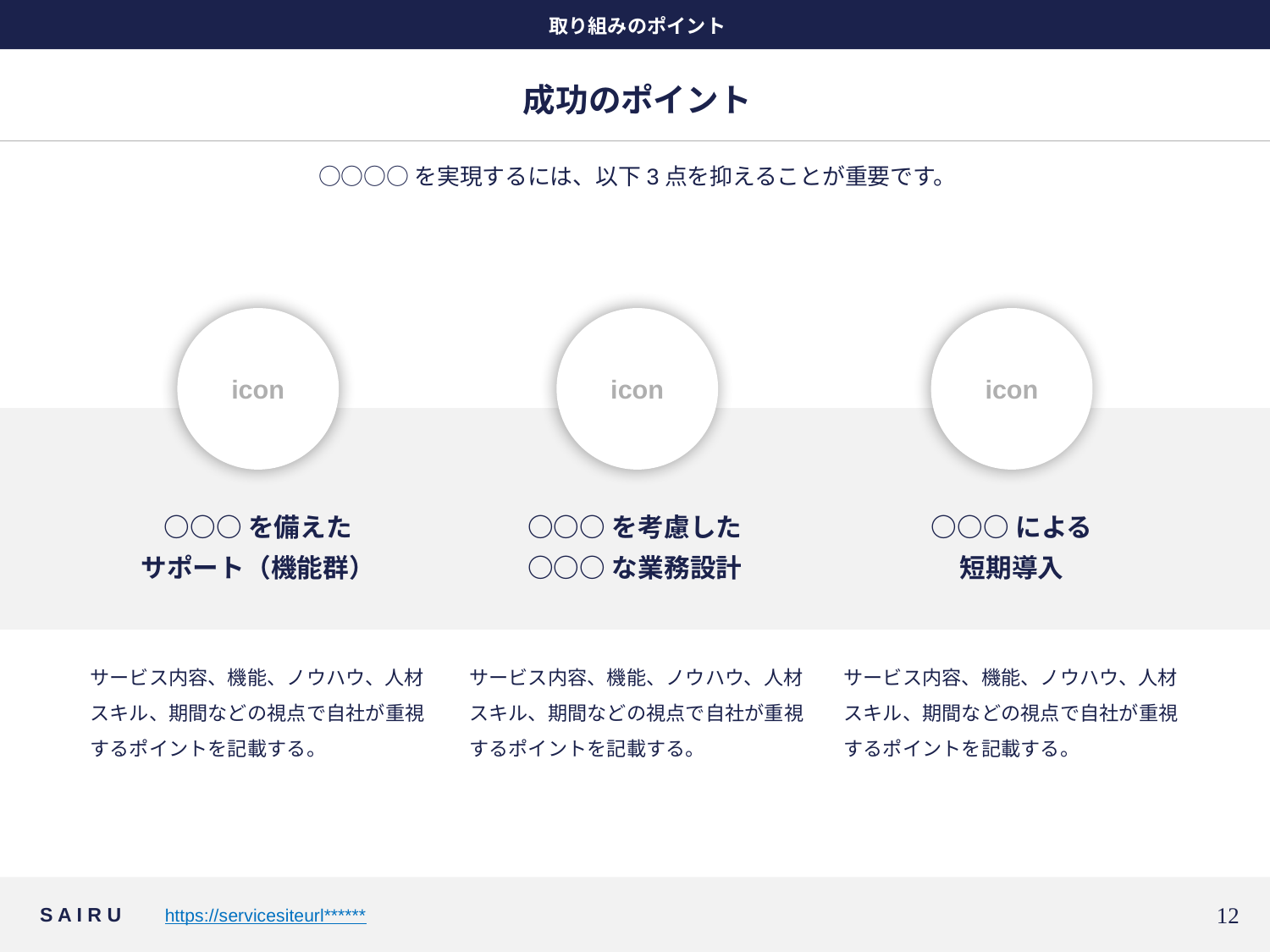

取り組みのポイント
# 成功のポイント
○○○○を実現するには、以下3点を抑えることが重要です。
icon
icon
icon

○○○を備えた
サポート（機能群）
○○○を考慮した
○○○な業務設計
○○○による
短期導入
サービス内容、機能、ノウハウ、人材スキル、期間などの視点で自社が重視するポイントを記載する。
サービス内容、機能、ノウハウ、人材スキル、期間などの視点で自社が重視するポイントを記載する。
サービス内容、機能、ノウハウ、人材スキル、期間などの視点で自社が重視するポイントを記載する。
12